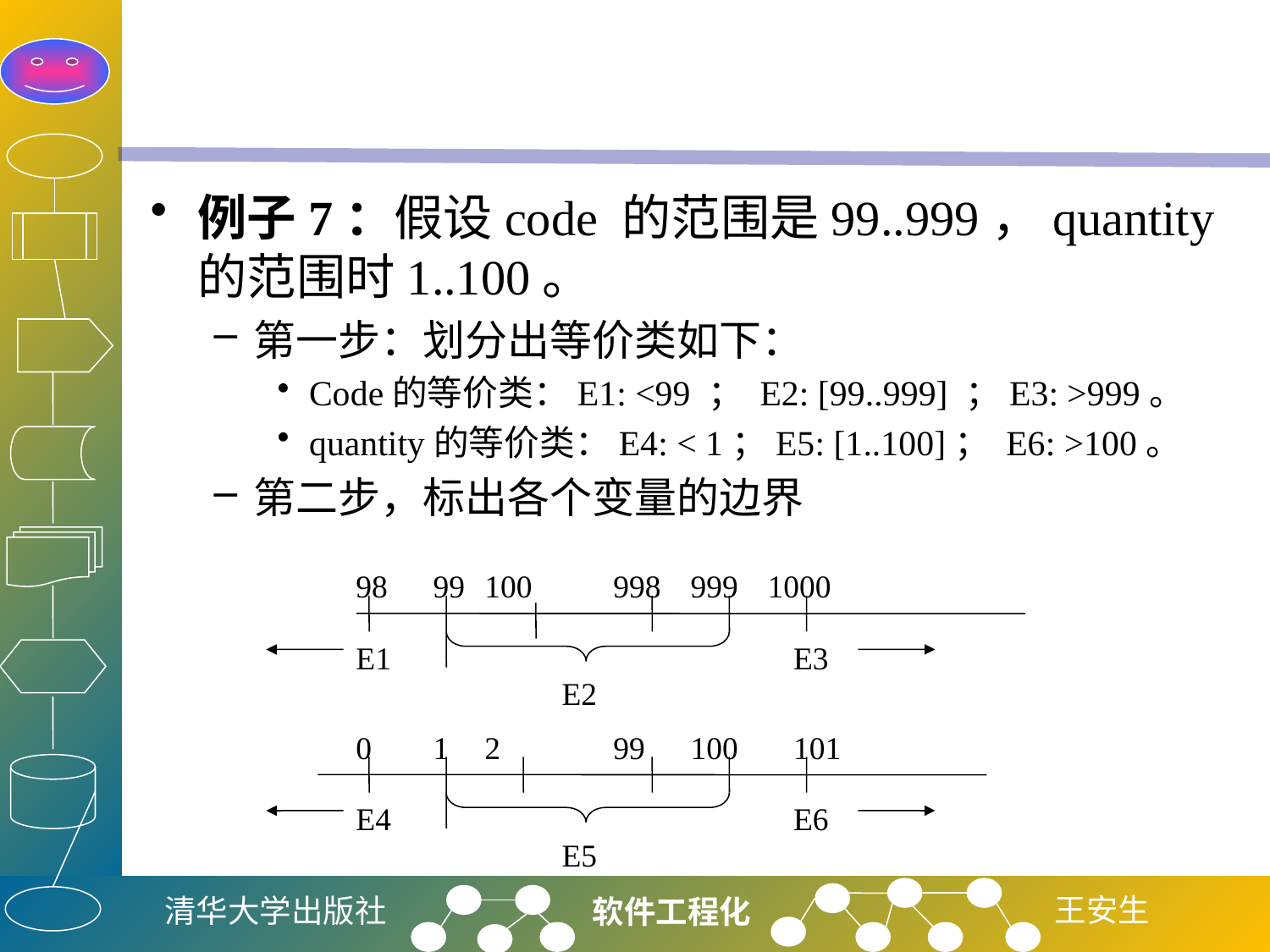

#
例子7：假设code 的范围是99..999，quantity的范围时1..100。
第一步：划分出等价类如下：
Code的等价类：E1: <99 ； E2: [99..999] ；E3: >999。
quantity的等价类：E4: < 1；E5: [1..100]； E6: >100。
第二步，标出各个变量的边界

98
99
100
998
999
1000

E1
E3

E2

0
1
2
99
100
101

E4
E6

E5